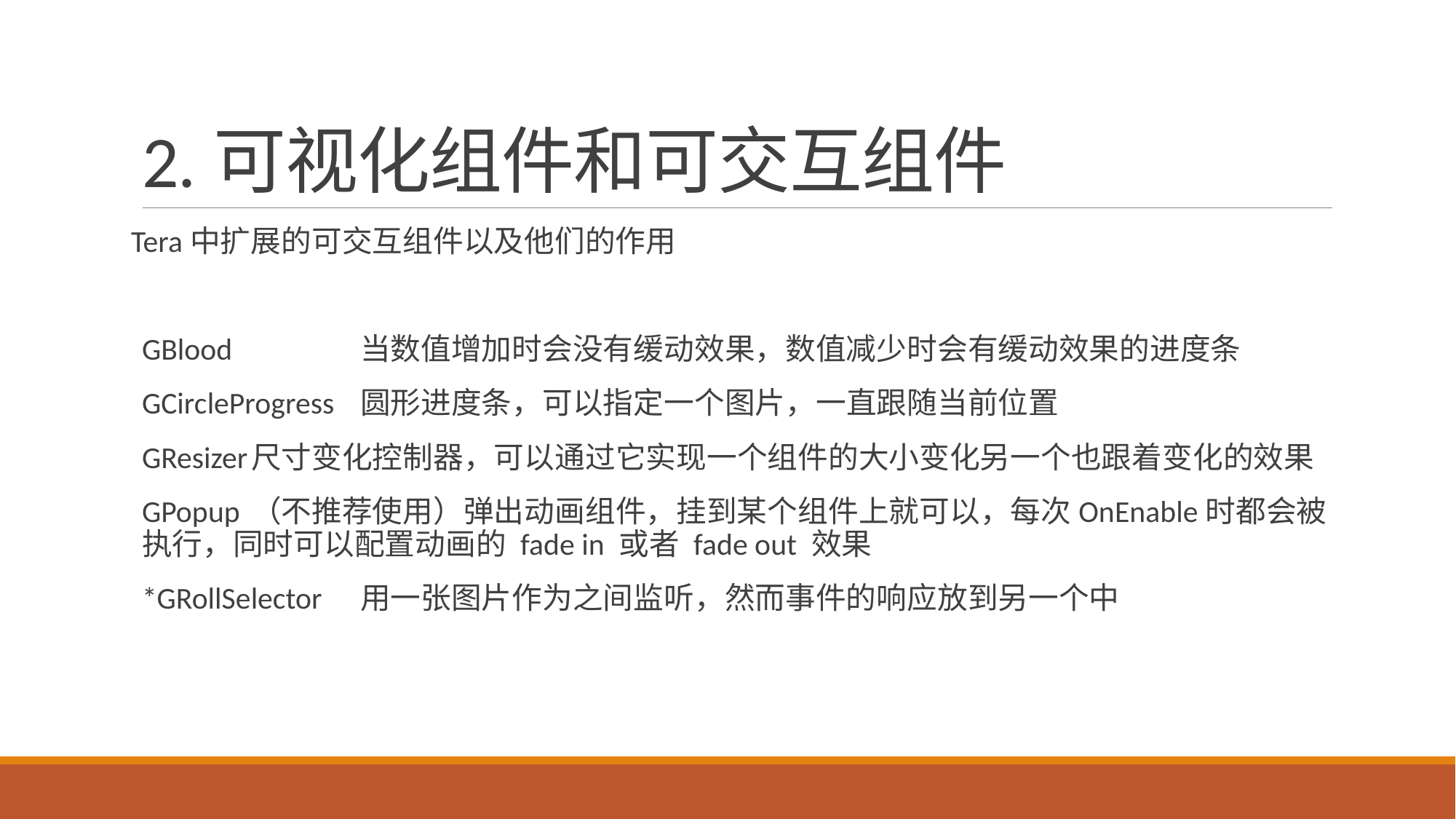

# 2.可视化组件和可交互组件
Tera中扩展的可交互组件以及他们的作用

GBlood		当数值增加时会没有缓动效果，数值减少时会有缓动效果的进度条
GCircleProgress	圆形进度条，可以指定一个图片，一直跟随当前位置
GResizer	尺寸变化控制器，可以通过它实现一个组件的大小变化另一个也跟着变化的效果
GPopup	（不推荐使用）弹出动画组件，挂到某个组件上就可以，每次OnEnable时都会被执行，同时可以配置动画的 fade in 或者 fade out 效果
*GRollSelector 	用一张图片作为之间监听，然而事件的响应放到另一个中